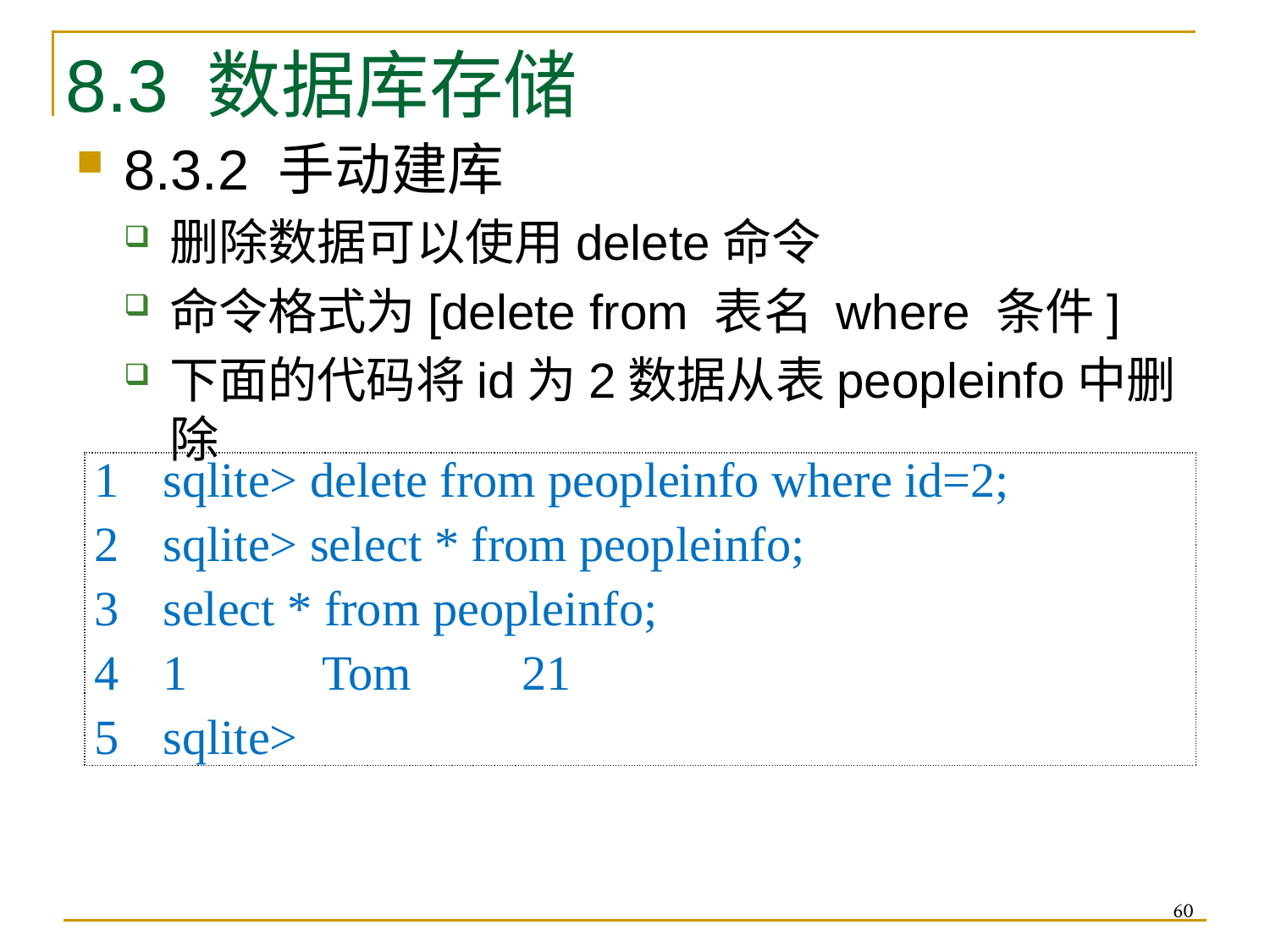

8.3 数据库存储
8.3.2 手动建库
删除数据可以使用delete命令
命令格式为[delete from 表名 where 条件]
下面的代码将id为2数据从表peopleinfo中删除
| 1 sqlite> delete from peopleinfo where id=2; 2 sqlite> select \* from peopleinfo; 3 select \* from peopleinfo; 4 1 Tom 21 5 sqlite> |
| --- |
60